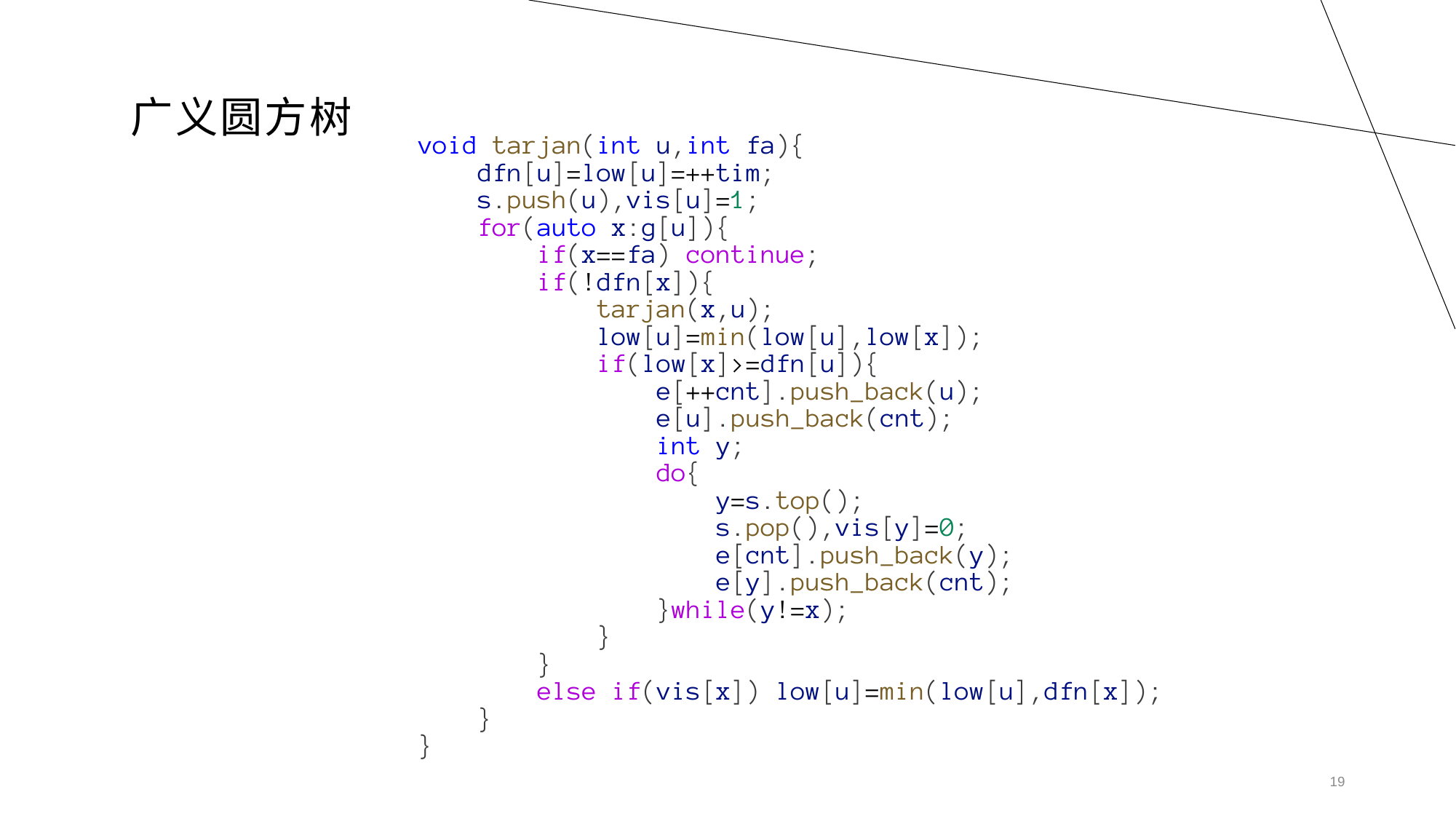

# 广义圆方树
void tarjan(int u,int fa){
    dfn[u]=low[u]=++tim;
    s.push(u),vis[u]=1;
    for(auto x:g[u]){
        if(x==fa) continue;
        if(!dfn[x]){
            tarjan(x,u);
            low[u]=min(low[u],low[x]);
            if(low[x]>=dfn[u]){
                e[++cnt].push_back(u);
                e[u].push_back(cnt);
                int y;
                do{
                    y=s.top();
                    s.pop(),vis[y]=0;
                    e[cnt].push_back(y);
                    e[y].push_back(cnt);
                }while(y!=x);
            }
        }
        else if(vis[x]) low[u]=min(low[u],dfn[x]);
    }
}

19